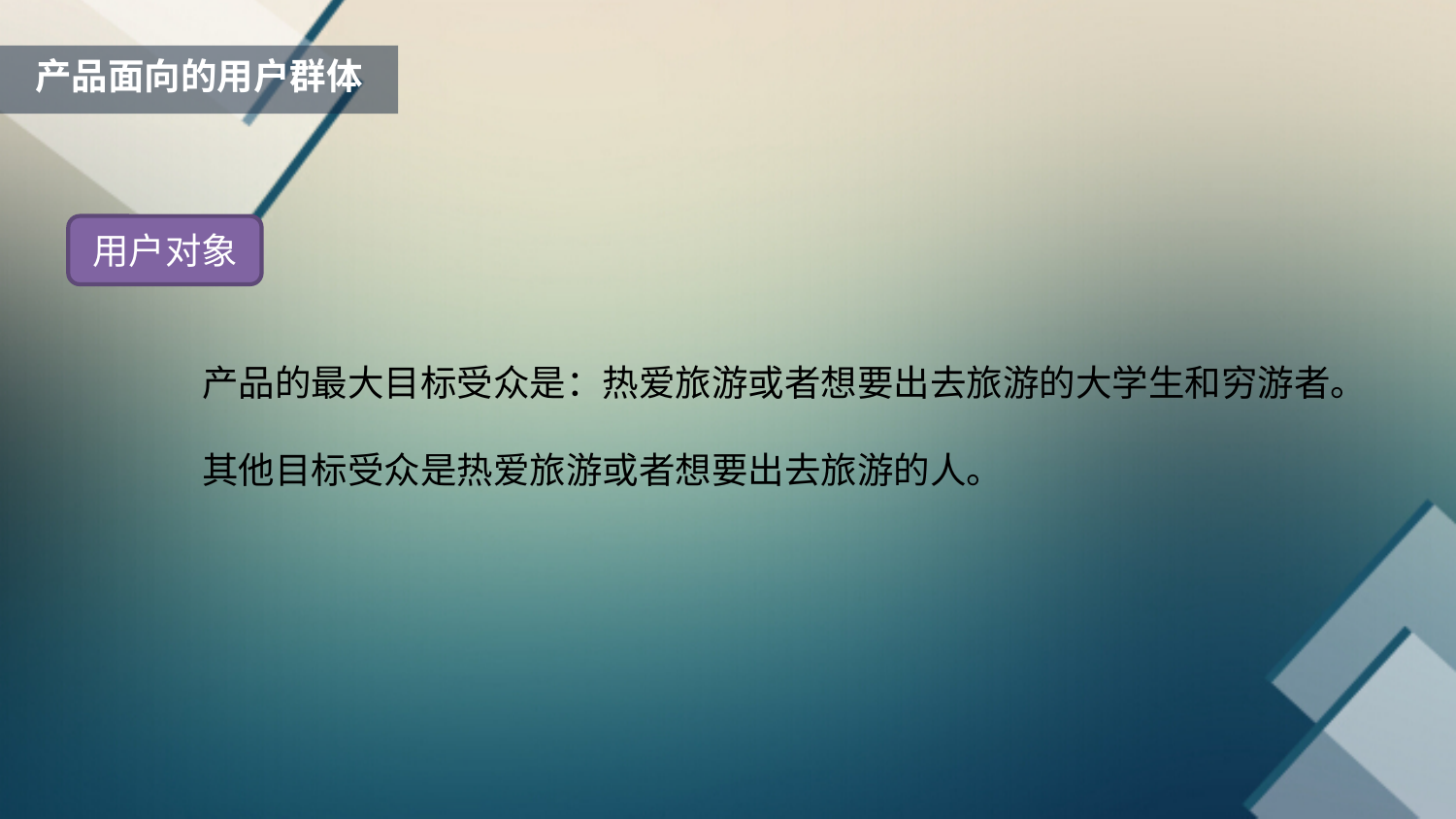

产品面向的用户群体
用户对象
产品的最大目标受众是：热爱旅游或者想要出去旅游的大学生和穷游者。

其他目标受众是热爱旅游或者想要出去旅游的人。